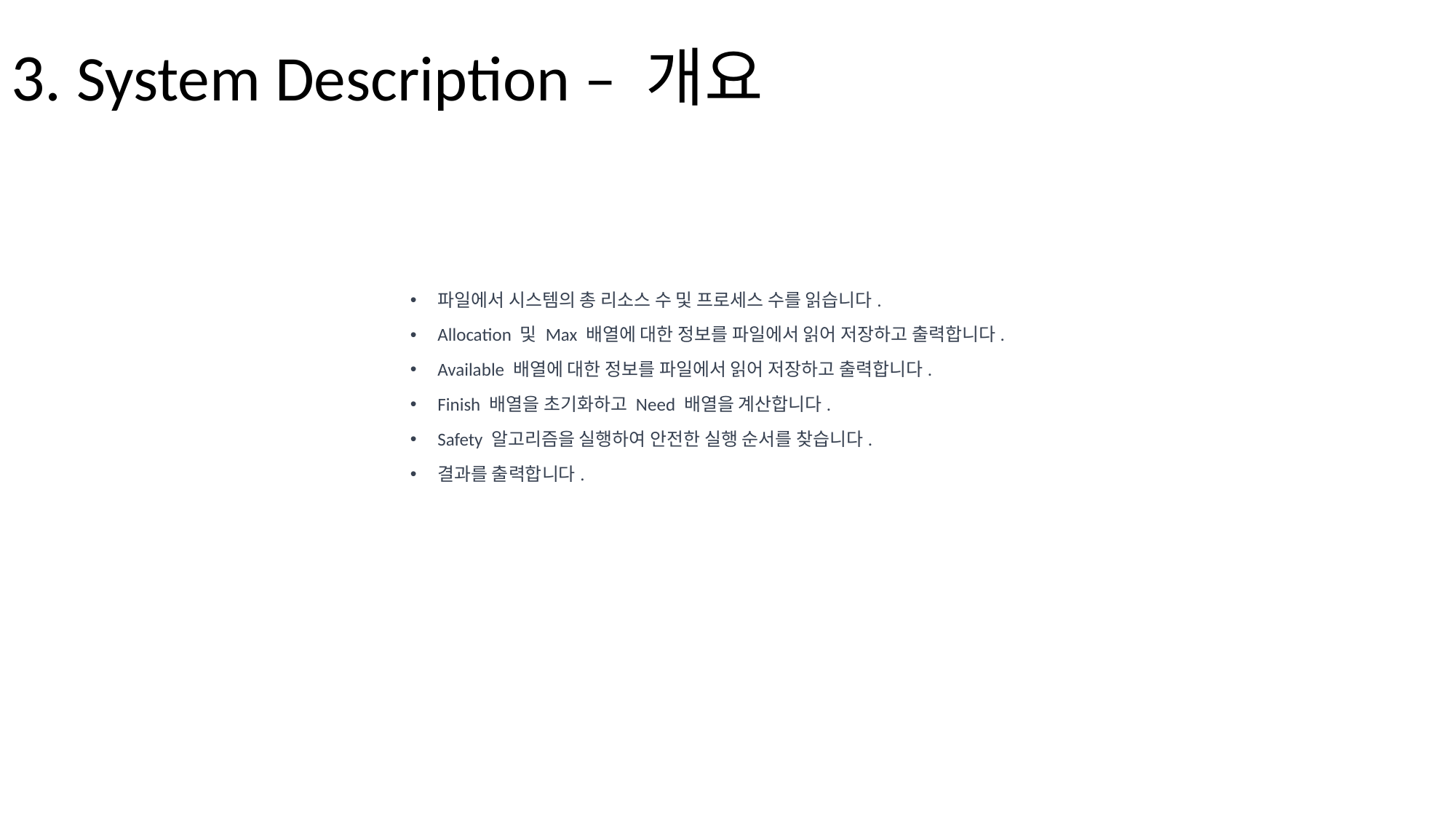

# 3. System Description – 개요

파일에서 시스템의 총 리소스 수 및 프로세스 수를 읽습니다.
Allocation 및 Max 배열에 대한 정보를 파일에서 읽어 저장하고 출력합니다.
Available 배열에 대한 정보를 파일에서 읽어 저장하고 출력합니다.
Finish 배열을 초기화하고 Need 배열을 계산합니다.
Safety 알고리즘을 실행하여 안전한 실행 순서를 찾습니다.
결과를 출력합니다.